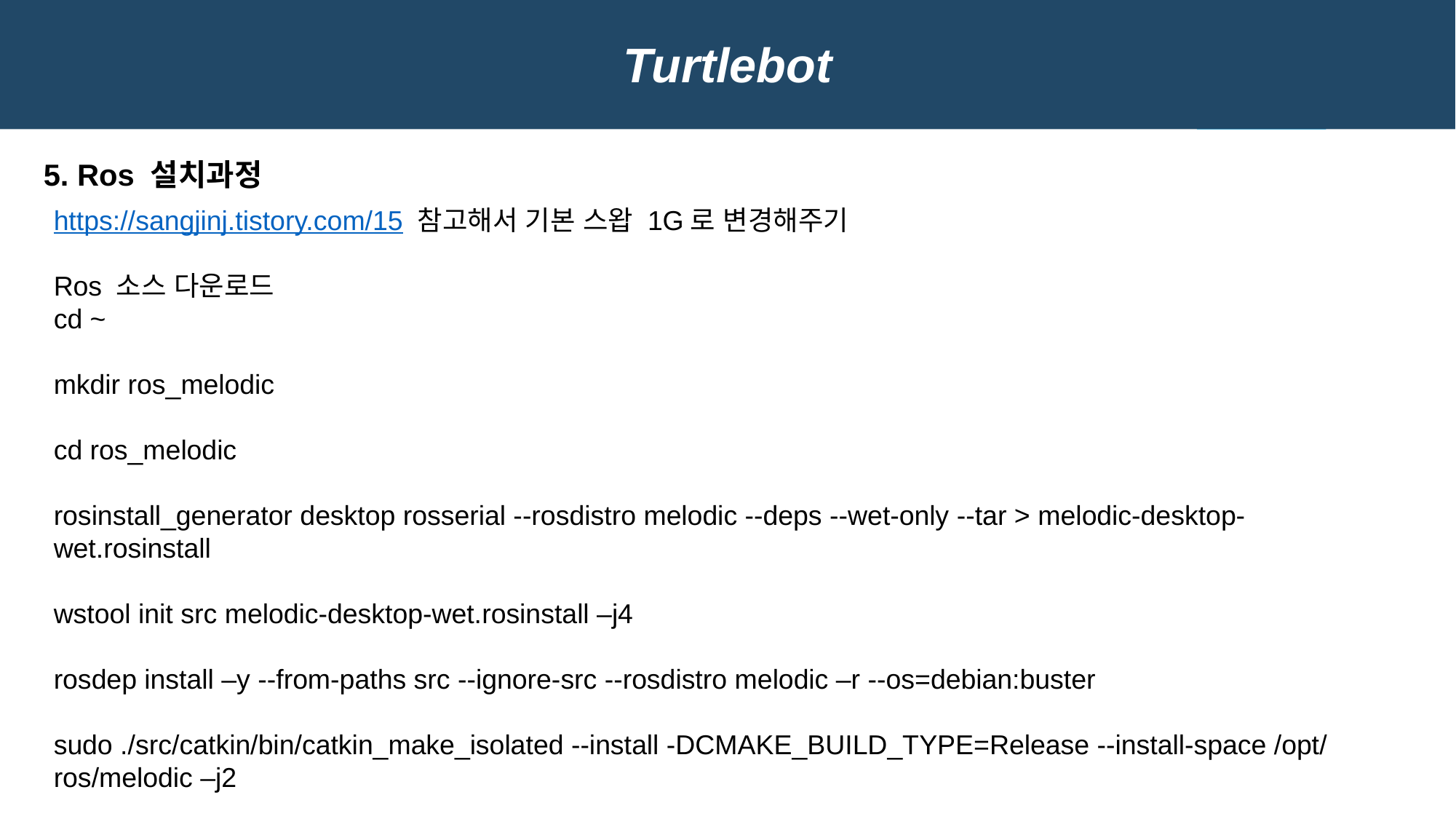

Turtlebot

5. Ros 설치과정

https://sangjinj.tistory.com/15 참고해서 기본 스왑 1G로 변경해주기

Ros 소스 다운로드
cd ~

mkdir ros_melodic

cd ros_melodic

rosinstall_generator desktop rosserial --rosdistro melodic --deps --wet-only --tar > melodic-desktop-wet.rosinstall

wstool init src melodic-desktop-wet.rosinstall –j4

rosdep install –y --from-paths src --ignore-src --rosdistro melodic –r --os=debian:buster

sudo ./src/catkin/bin/catkin_make_isolated --install -DCMAKE_BUILD_TYPE=Release --install-space /opt/ros/melodic –j2